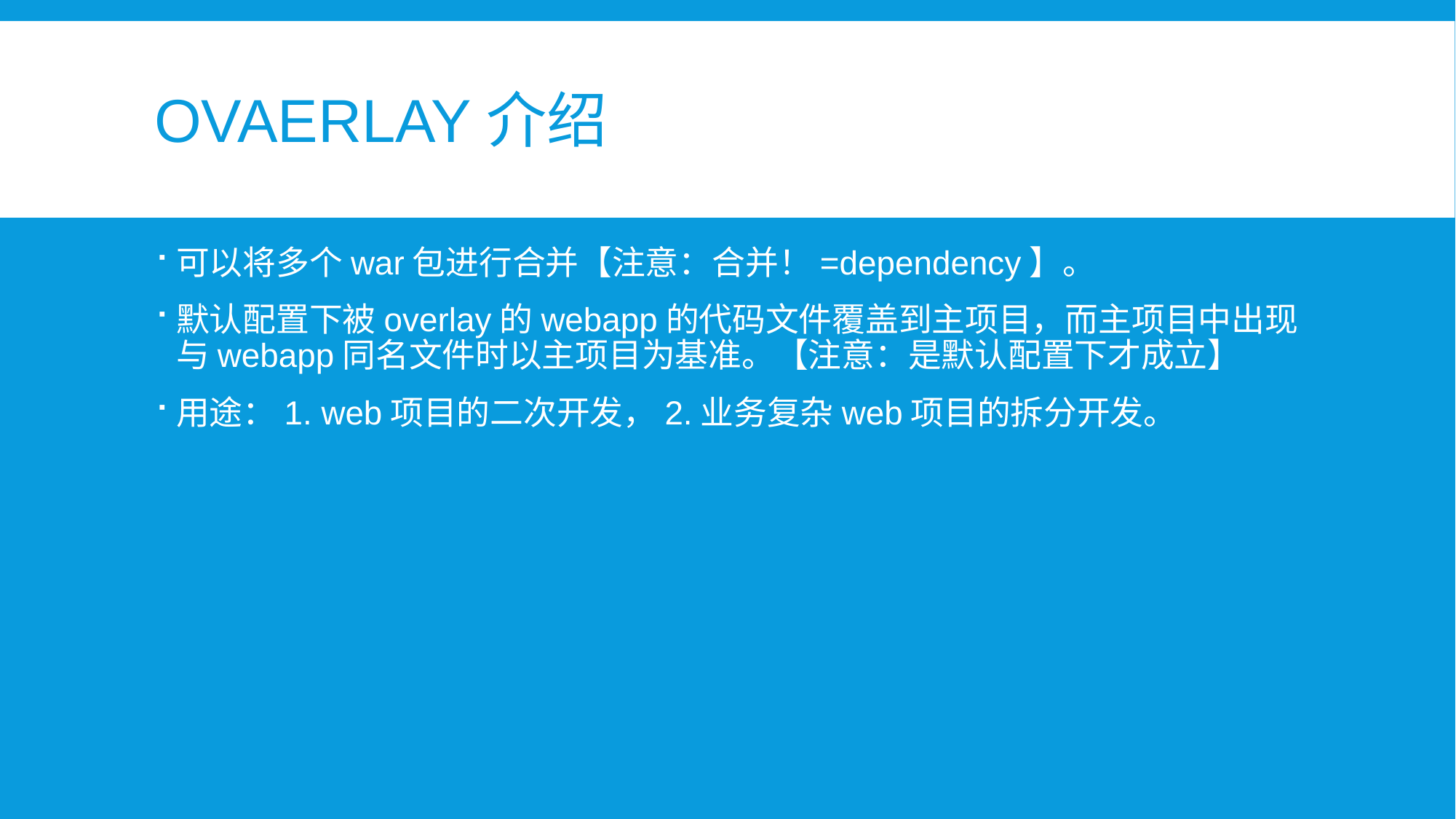

# Ovaerlay介绍
可以将多个war包进行合并【注意：合并！=dependency】。
默认配置下被overlay的webapp的代码文件覆盖到主项目，而主项目中出现与webapp同名文件时以主项目为基准。【注意：是默认配置下才成立】
用途：1. web项目的二次开发，2.业务复杂web项目的拆分开发。